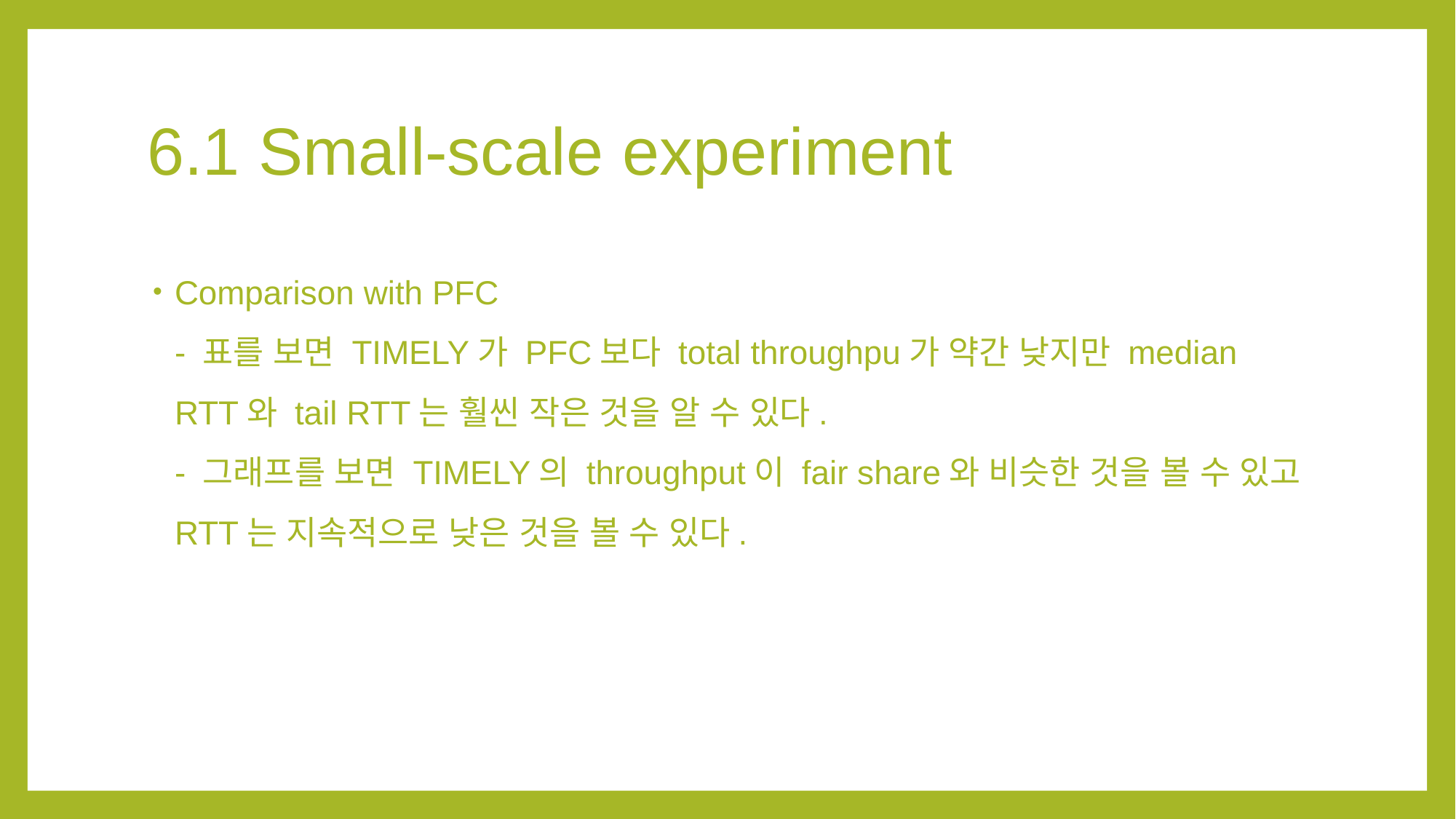

# 6.1 Small-scale experiment
Comparison with PFC
- 표를 보면 TIMELY가 PFC보다 total throughpu가 약간 낮지만 median RTT와 tail RTT는 훨씬 작은 것을 알 수 있다.
- 그래프를 보면 TIMELY의 throughput이 fair share와 비슷한 것을 볼 수 있고 RTT는 지속적으로 낮은 것을 볼 수 있다.